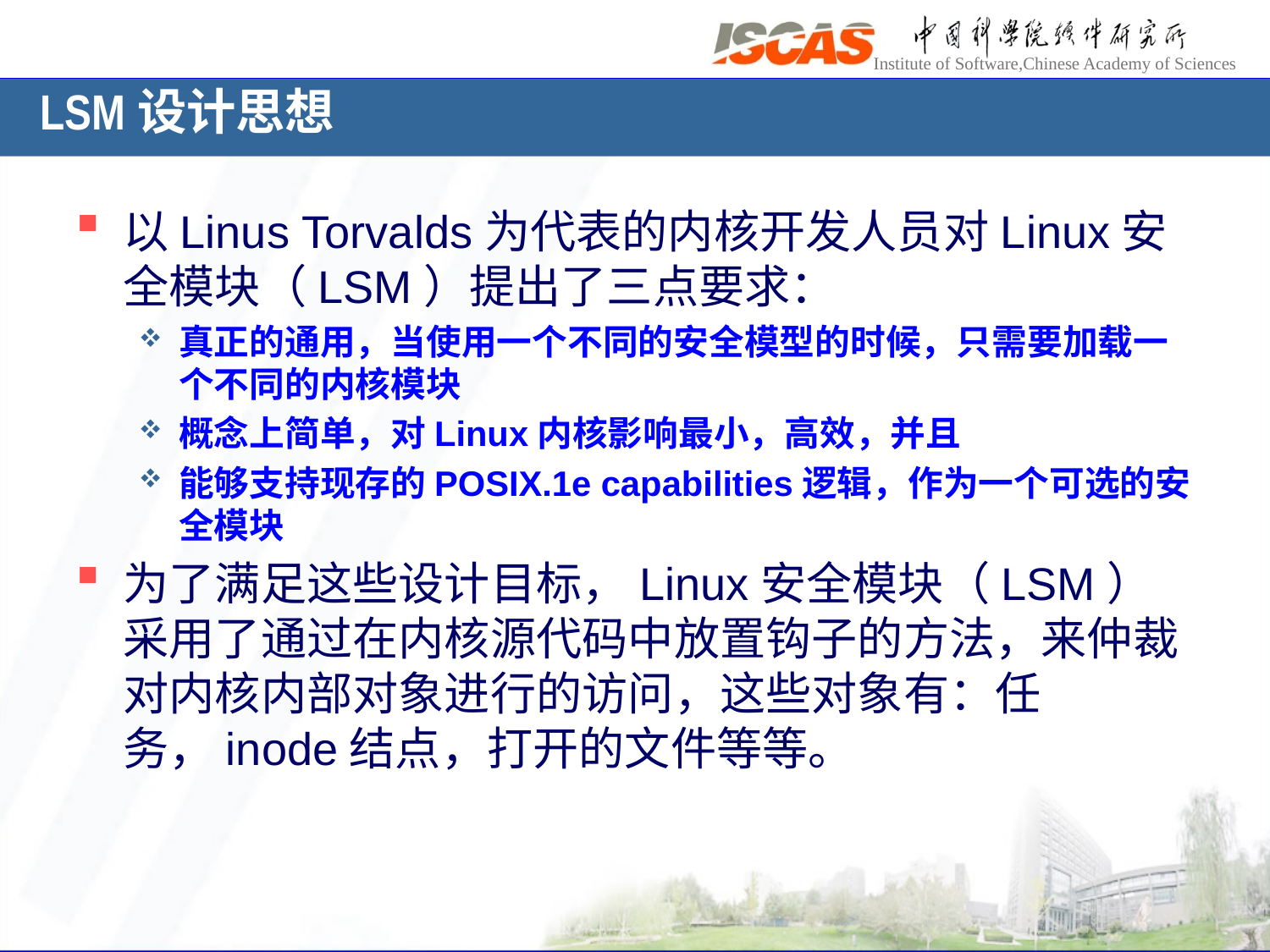

# LSM设计思想
以Linus Torvalds为代表的内核开发人员对Linux安全模块（LSM）提出了三点要求：
真正的通用，当使用一个不同的安全模型的时候，只需要加载一个不同的内核模块
概念上简单，对Linux内核影响最小，高效，并且
能够支持现存的POSIX.1e capabilities逻辑，作为一个可选的安全模块
为了满足这些设计目标，Linux安全模块（LSM）采用了通过在内核源代码中放置钩子的方法，来仲裁对内核内部对象进行的访问，这些对象有：任务，inode结点，打开的文件等等。